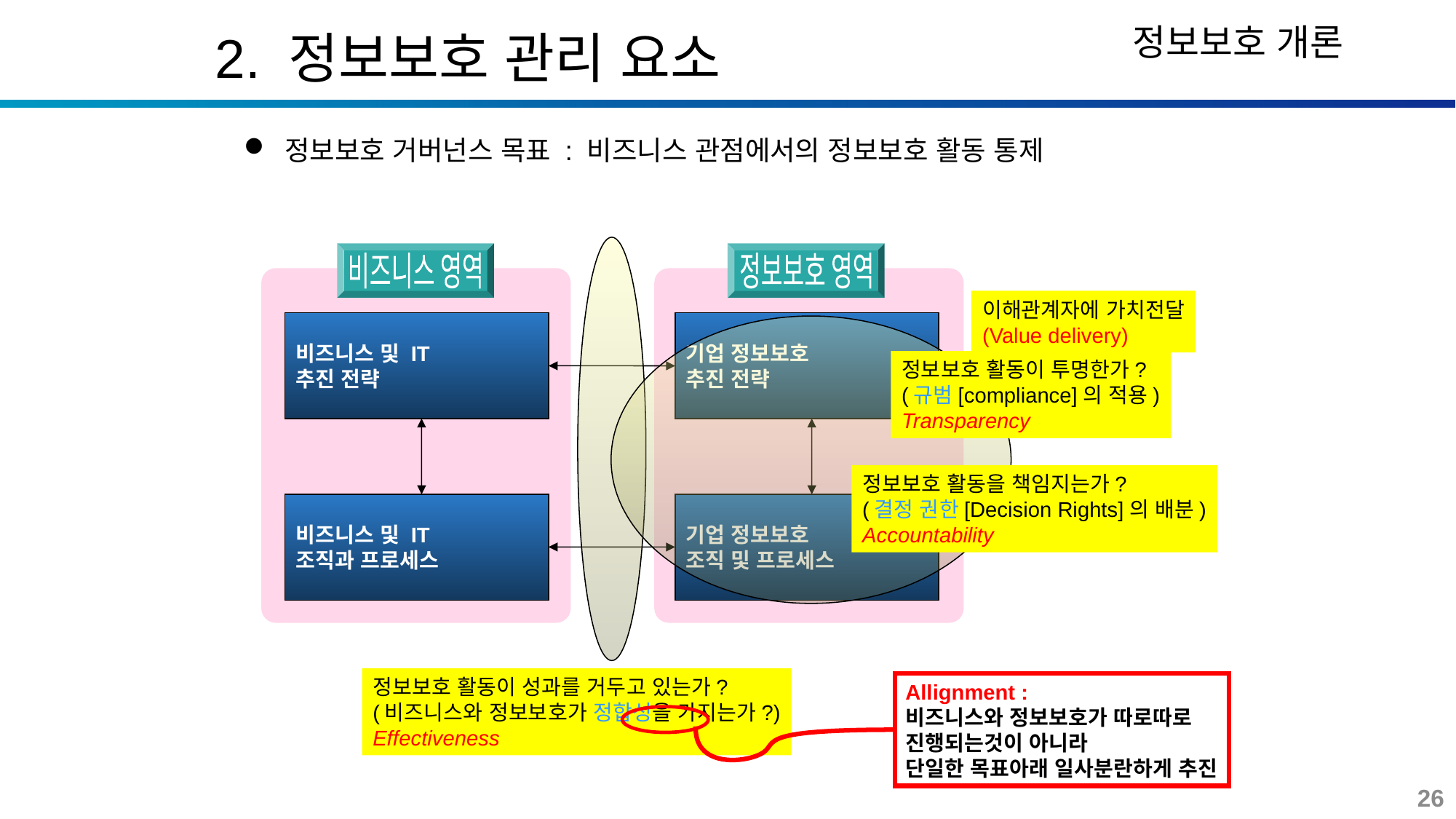

2. 정보보호 관리 요소
정보보호 거버넌스 목표 : 비즈니스 관점에서의 정보보호 활동 통제

정보보호 활동이 성과를 거두고 있는가?
(비즈니스와 정보보호가 정합성을 가지는가?)
Effectiveness

비즈니스 영역

정보보호 영역

이해관계자에 가치전달
(Value delivery)
비즈니스 및 IT
추진 전략
기업 정보보호
추진 전략

정보보호 활동이 투명한가?
(규범[compliance]의 적용)
Transparency

정보보호 활동을 책임지는가?
(결정 권한[Decision Rights]의 배분)
Accountability
비즈니스 및 IT
조직과 프로세스
기업 정보보호
조직 및 프로세스

Allignment :
비즈니스와 정보보호가 따로따로
진행되는것이 아니라
단일한 목표아래 일사분란하게 추진

26